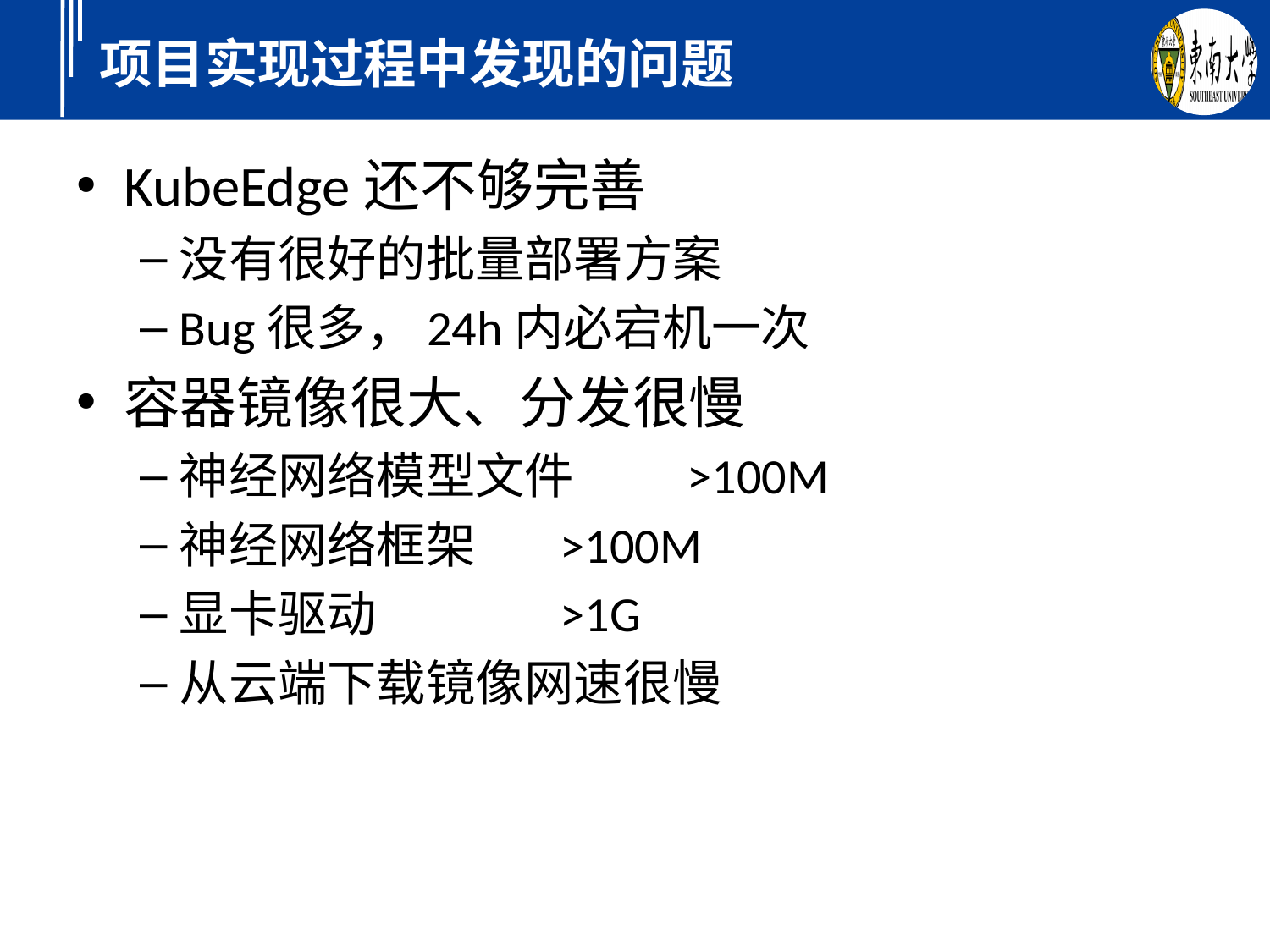

# 项目实现过程中发现的问题
KubeEdge还不够完善
没有很好的批量部署方案
Bug很多，24h内必宕机一次
容器镜像很大、分发很慢
神经网络模型文件	>100M
神经网络框架	>100M
显卡驱动		>1G
从云端下载镜像网速很慢